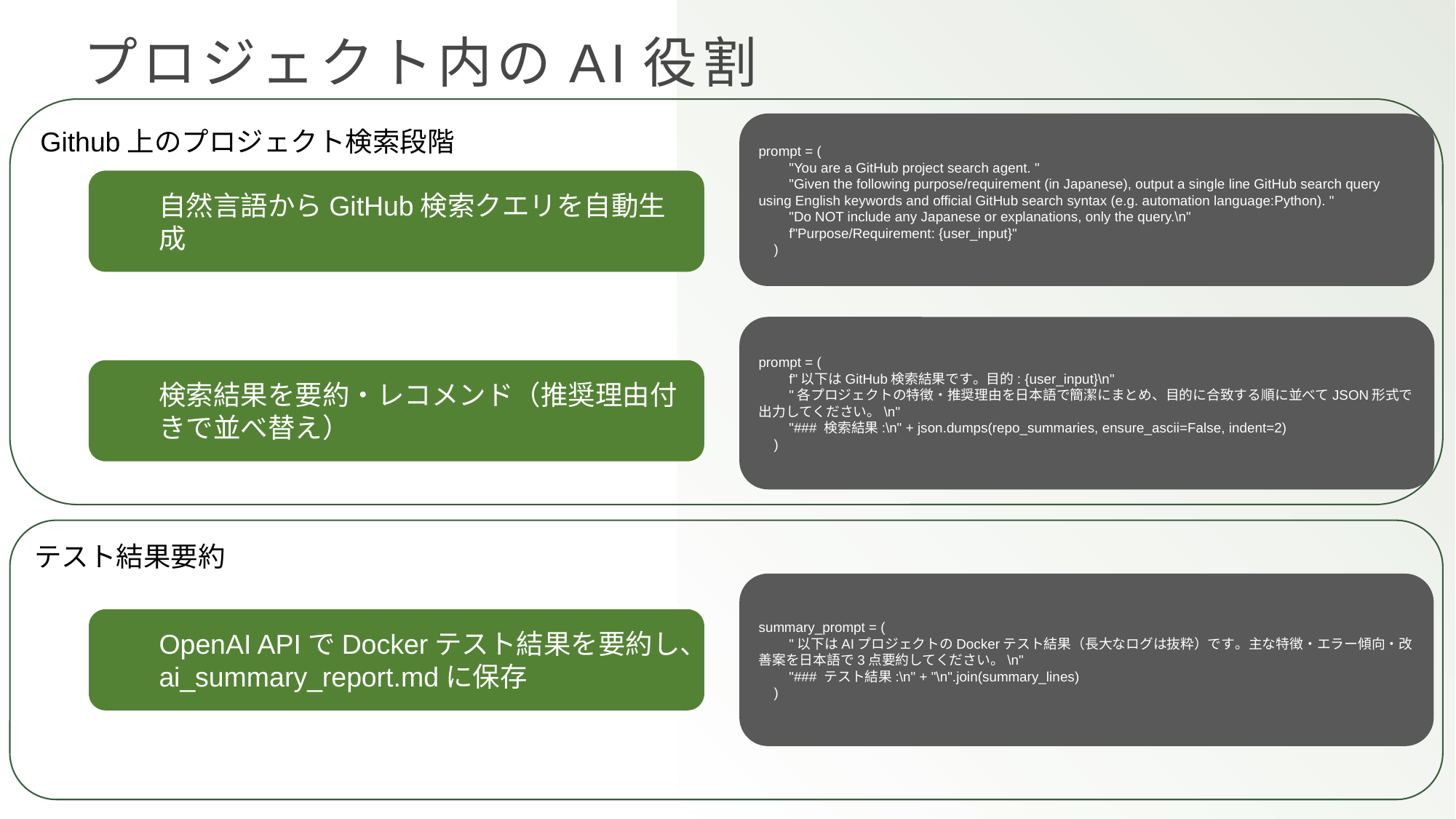

プロジェクト内のAI役割
Github上のプロジェクト検索段階

prompt = (
        "You are a GitHub project search agent. "
        "Given the following purpose/requirement (in Japanese), output a single line GitHub search query using English keywords and official GitHub search syntax (e.g. automation language:Python). "
        "Do NOT include any Japanese or explanations, only the query.\n"
        f"Purpose/Requirement: {user_input}"
    )
自然言語からGitHub検索クエリを自動生成
prompt = (
        f"以下はGitHub検索結果です。目的: {user_input}\n"
        "各プロジェクトの特徴・推奨理由を日本語で簡潔にまとめ、目的に合致する順に並べてJSON形式で出力してください。\n"
        "### 検索結果:\n" + json.dumps(repo_summaries, ensure_ascii=False, indent=2)
    )
検索結果を要約・レコメンド（推奨理由付きで並べ替え）
テスト結果要約

summary_prompt = (
        "以下はAIプロジェクトのDockerテスト結果（長大なログは抜粋）です。主な特徴・エラー傾向・改善案を日本語で3点要約してください。\n"
        "### テスト結果:\n" + "\n".join(summary_lines)
    )
OpenAI APIでDockerテスト結果を要約し、ai_summary_report.mdに保存